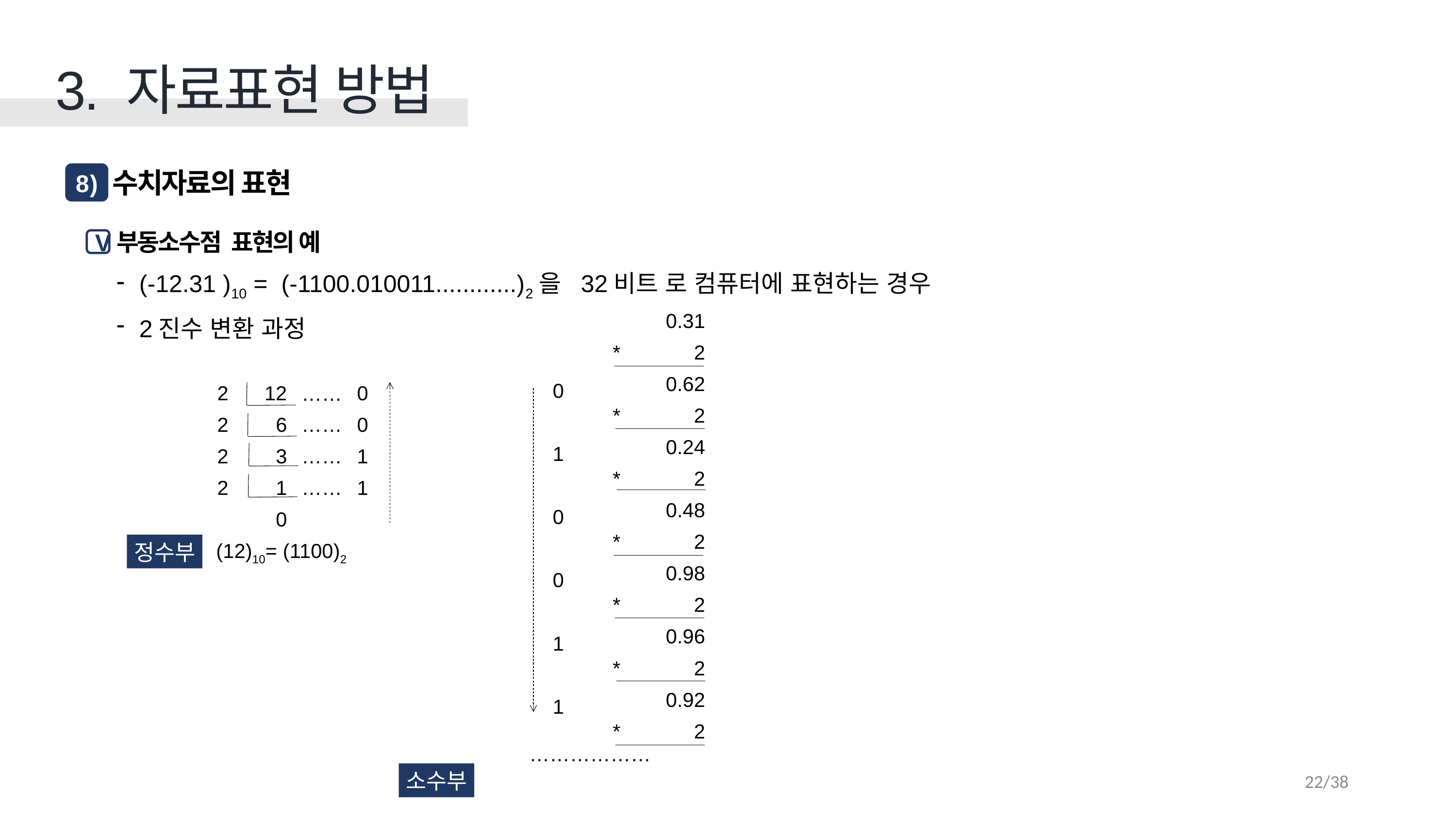

3. 자료표현 방법

수치자료의 표현
8 )
부동소수점  표현의 예

(-12.31 )10 =  (-1100.010011............)2을  32비트 로 컴퓨터에 표현하는 경우

2진수 변환 과정
V
|  |  | 0.31 |
| --- | --- | --- |
|  | \* | 2 |
| 0 |  | 0.62 |
|  | \* | 2 |
| 1 |  | 0.24 |
|  | \* | 2 |
| 0 |  | 0.48 |
|  | \* | 2 |
| 0 |  | 0.98 |
|  | \* | 2 |
| 1 |  | 0.96 |
|  | \* | 2 |
| 1 |  | 0.92 |
|  | \* | 2 |
| ……………… |  |  |
| (0.31 )10=(0.010011 )2 |  |  |
| 2 | 12 | …… | 0 |
| --- | --- | --- | --- |
| 2 | 6 | …… | 0 |
| 2 | 3 | …… | 1 |
| 2 | 1 | …… | 1 |
|  | 0 |  |  |
| (12)10= (1100)2 |  |  |  |
정수부
22/38
소수부